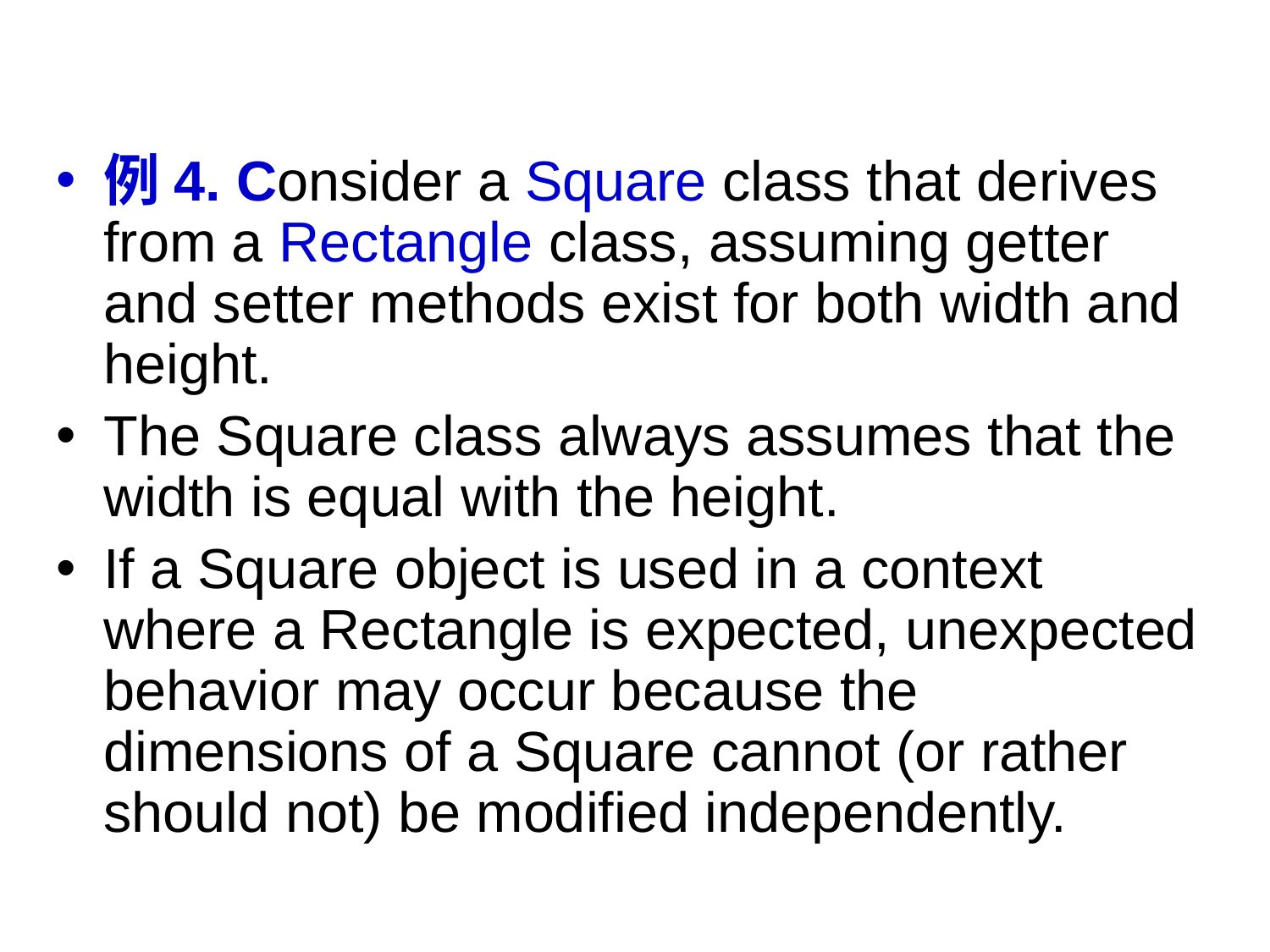

例4. Consider a Square class that derives from a Rectangle class, assuming getter and setter methods exist for both width and height.
The Square class always assumes that the width is equal with the height.
If a Square object is used in a context where a Rectangle is expected, unexpected behavior may occur because the dimensions of a Square cannot (or rather should not) be modified independently.